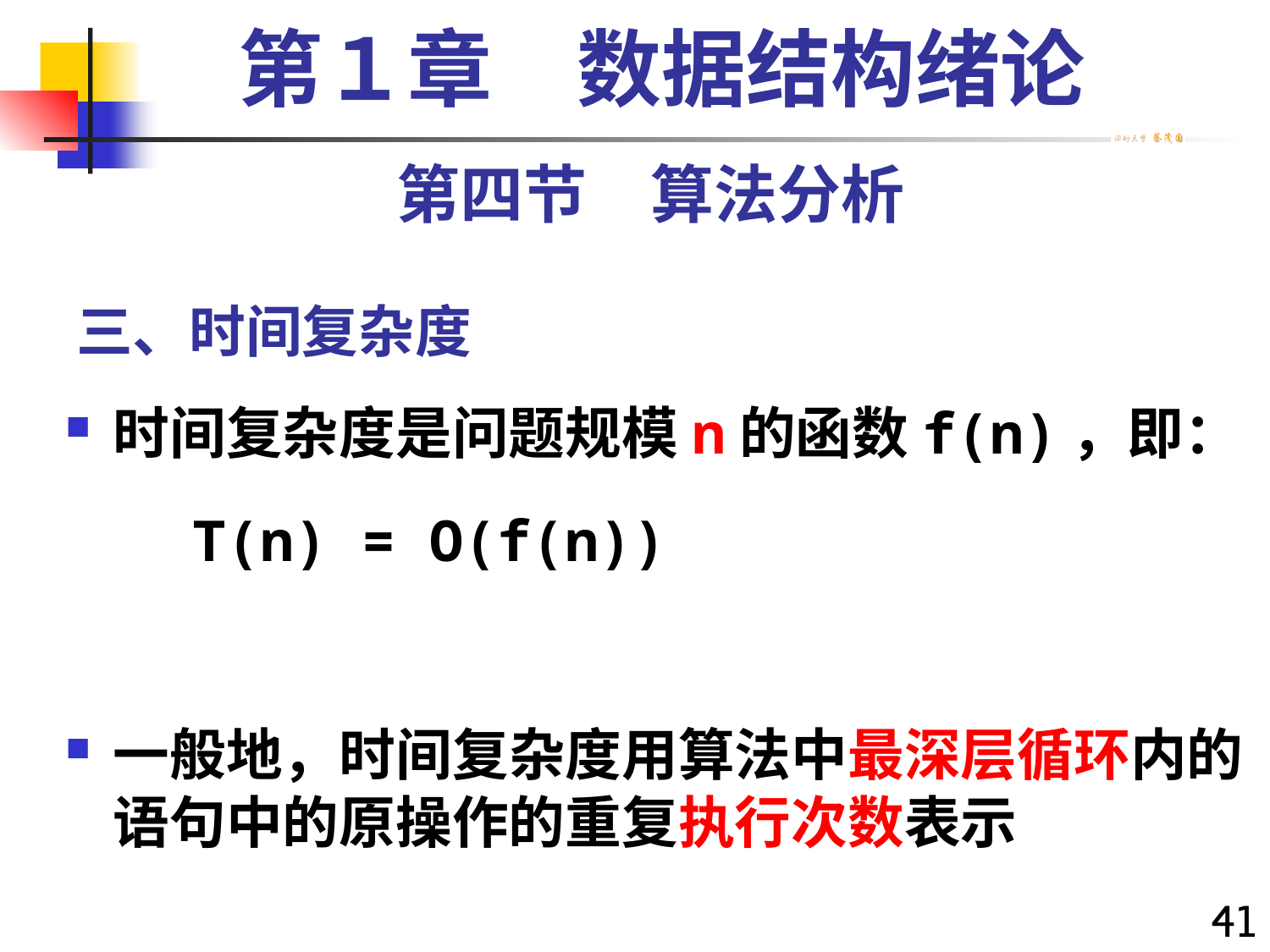

第１章　数据结构绪论
第四节　算法分析
# 三、时间复杂度
时间复杂度是问题规模n的函数f(n)，即：
    T(n) = O(f(n))

一般地，时间复杂度用算法中最深层循环内的语句中的原操作的重复执行次数表示
41